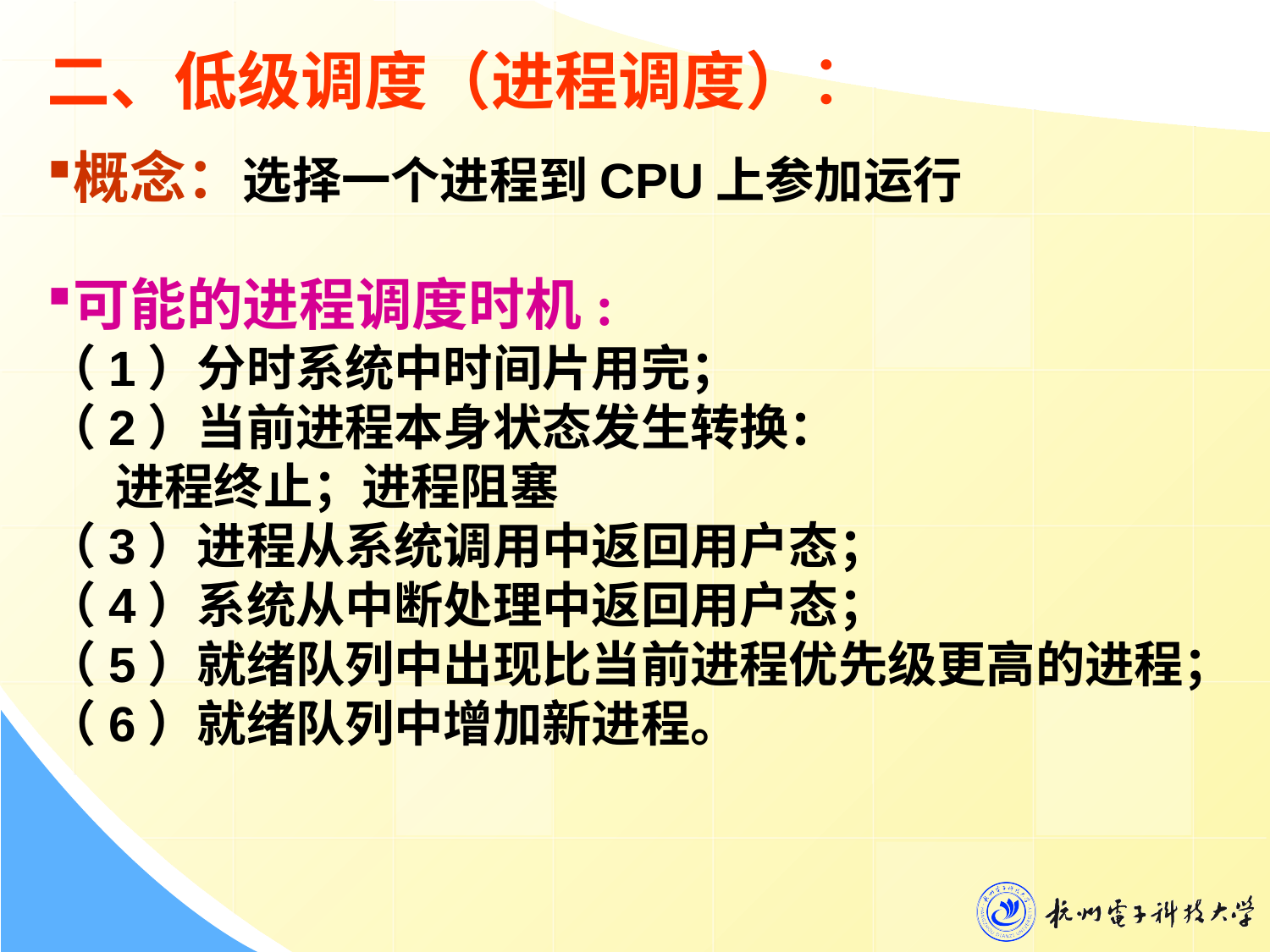

二、低级调度（进程调度）：
概念：选择一个进程到CPU上参加运行

可能的进程调度时机:
（1）分时系统中时间片用完；
（2）当前进程本身状态发生转换：
     进程终止；进程阻塞
（3）进程从系统调用中返回用户态；
（4）系统从中断处理中返回用户态；
（5）就绪队列中出现比当前进程优先级更高的进程；
（6）就绪队列中增加新进程。